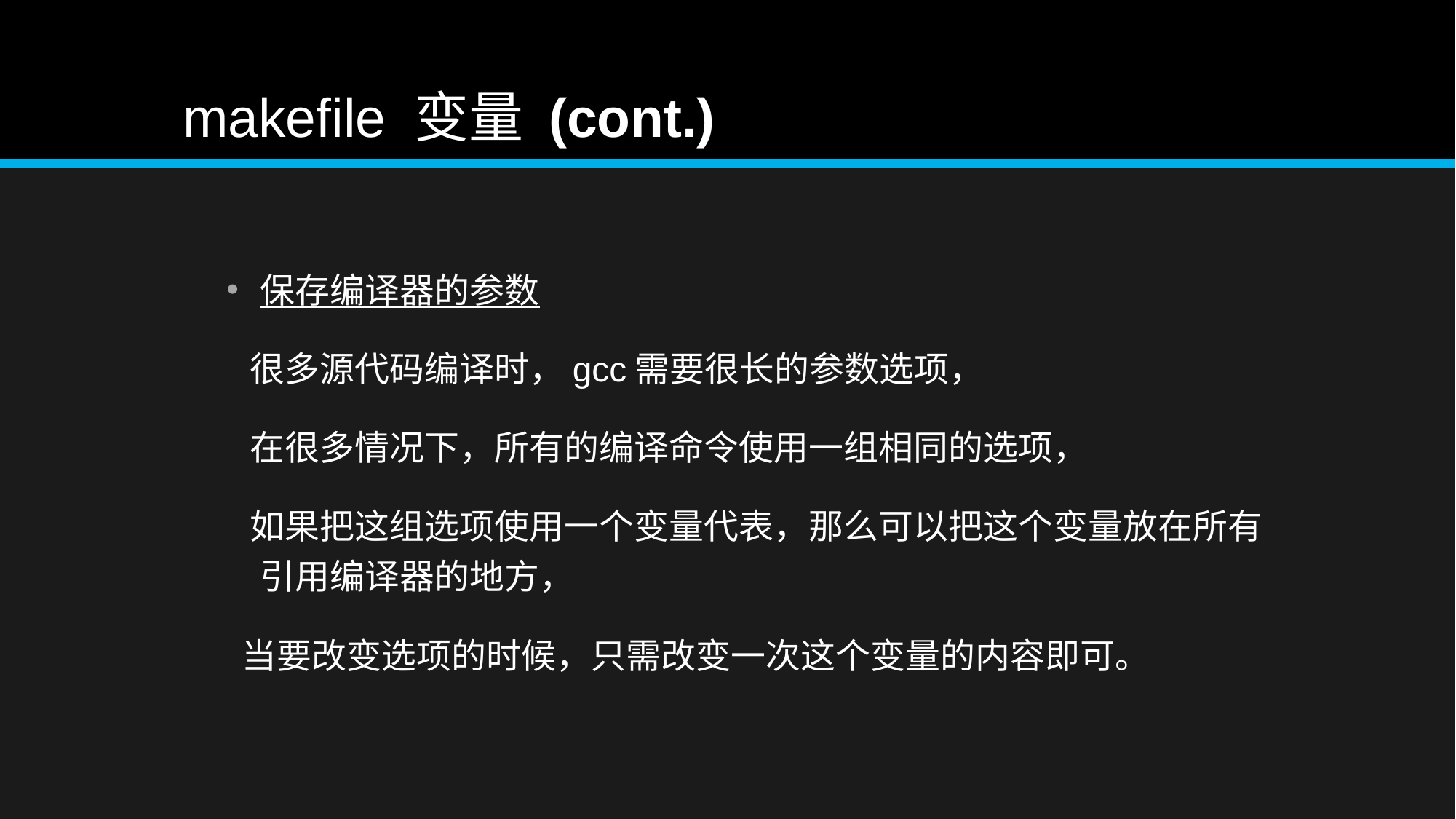

makefile 变量 (cont.)：

保存编译器的参数
  很多源代码编译时，gcc需要很长的参数选项，
  在很多情况下，所有的编译命令使用一组相同的选项，
  如果把这组选项使用一个变量代表，那么可以把这个变量放在所有引用编译器的地方，
 当要改变选项的时候，只需改变一次这个变量的内容即可。